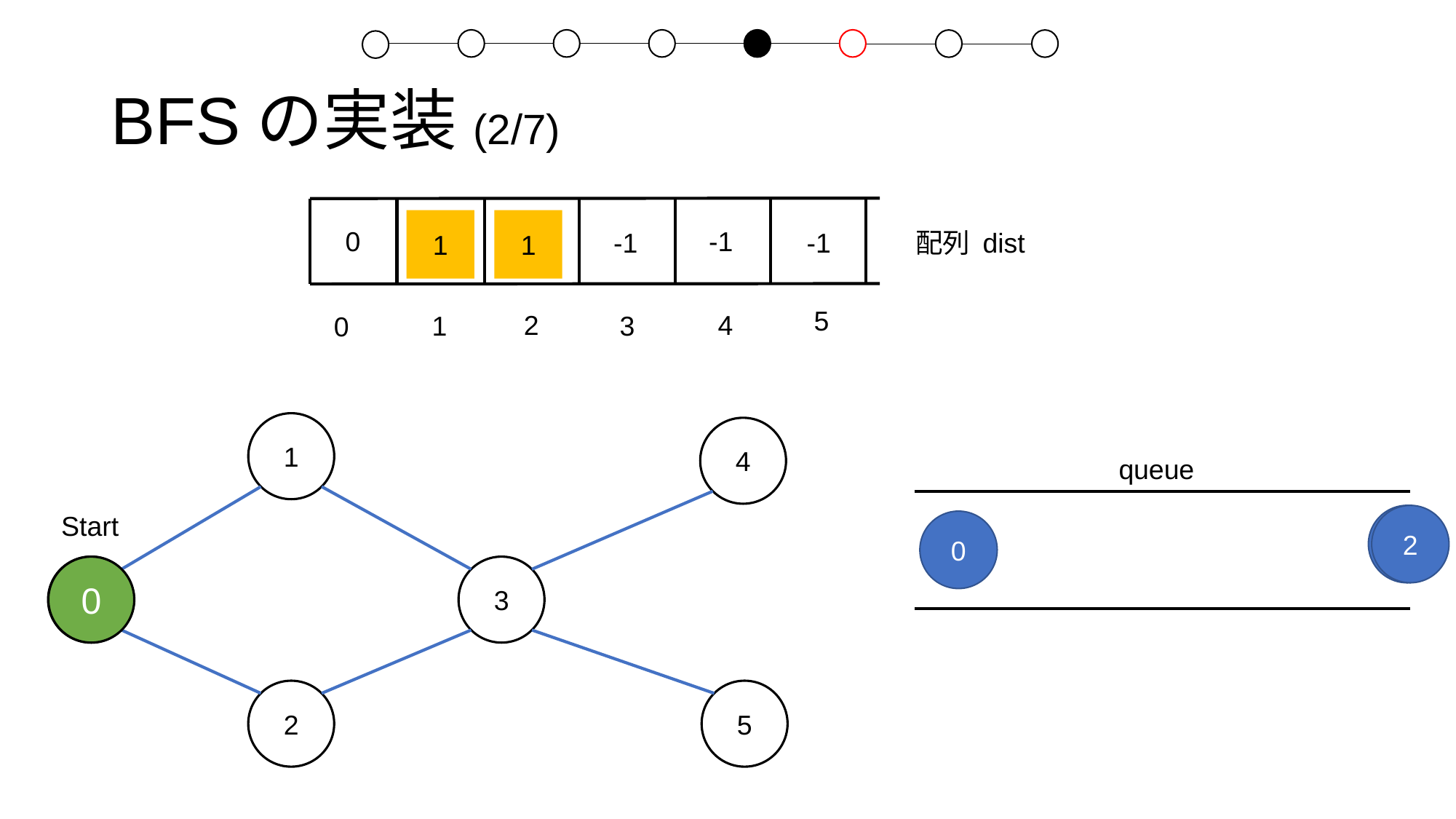

# BFSの実装(2/7)
0
-1
-1
-1
-1
-1
-1
1
1
配列 dist
5
2
4
1
3
0
1
4
queue
Start
1
2
0
0
0
3
2
5